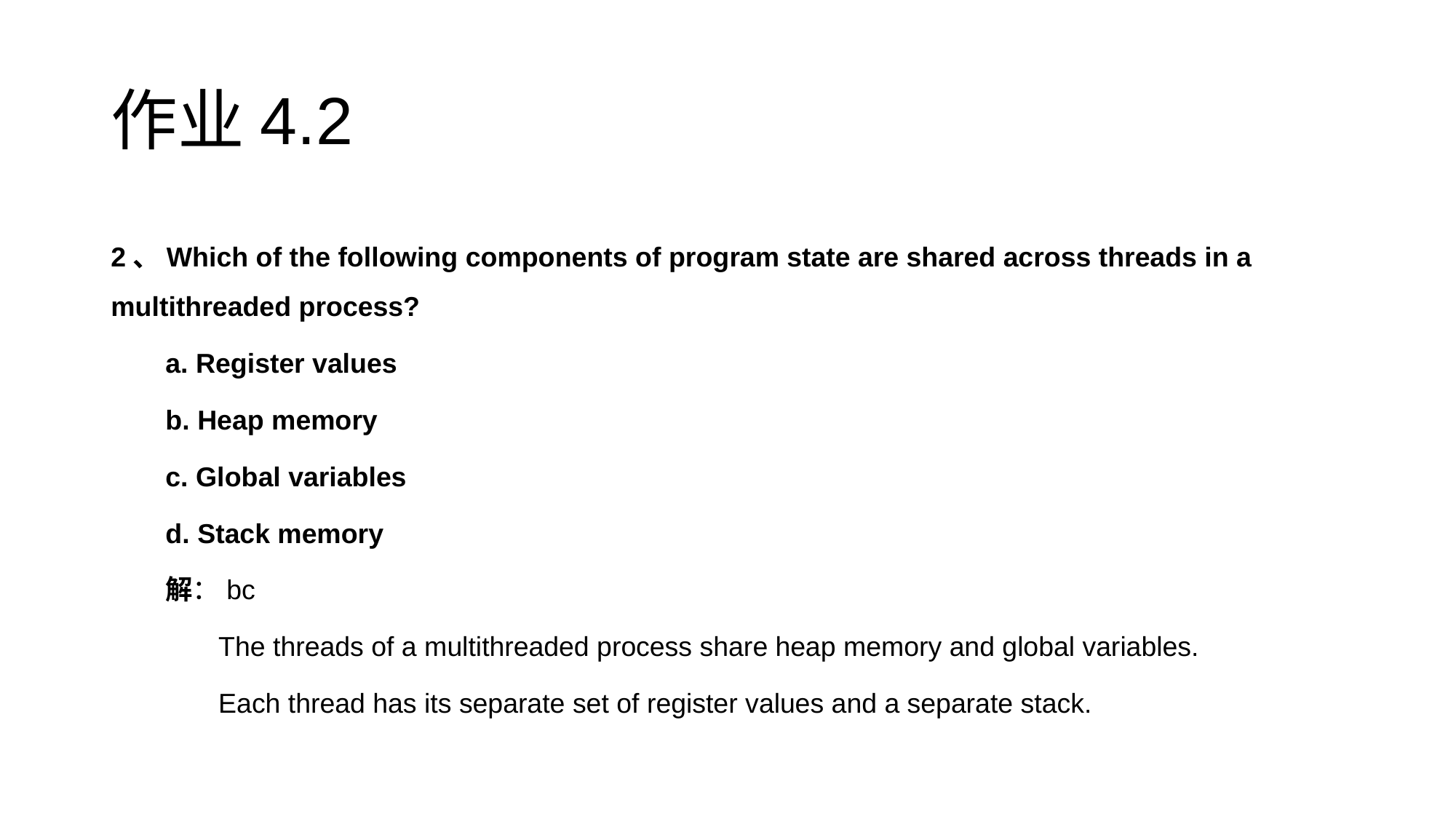

# 作业4.2
2、Which of the following components of program state are shared across threads in a multithreaded process?
a. Register values
b. Heap memory
c. Global variables
d. Stack memory
解：bc
The threads of a multithreaded process share heap memory and global variables.
Each thread has its separate set of register values and a separate stack.